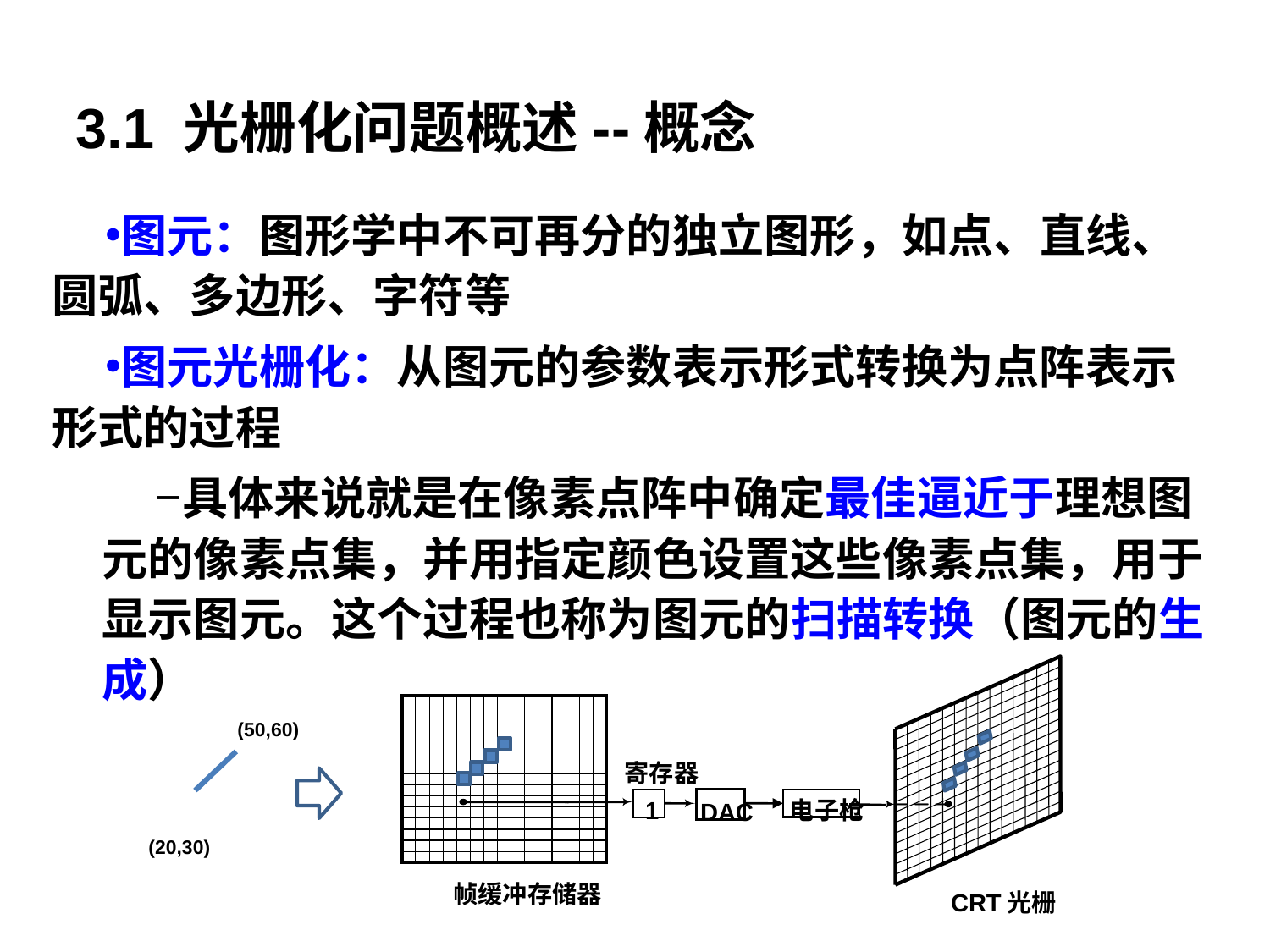

3.1 光栅化问题概述--概念
图元：图形学中不可再分的独立图形，如点、直线、圆弧、多边形、字符等
图元光栅化：从图元的参数表示形式转换为点阵表示形式的过程
具体来说就是在像素点阵中确定最佳逼近于理想图元的像素点集，并用指定颜色设置这些像素点集，用于显示图元。这个过程也称为图元的扫描转换（图元的生成）

寄存器

电子枪

         帧缓冲存储器
   CRT光栅

1

DAC

(50,60)

(20,30)